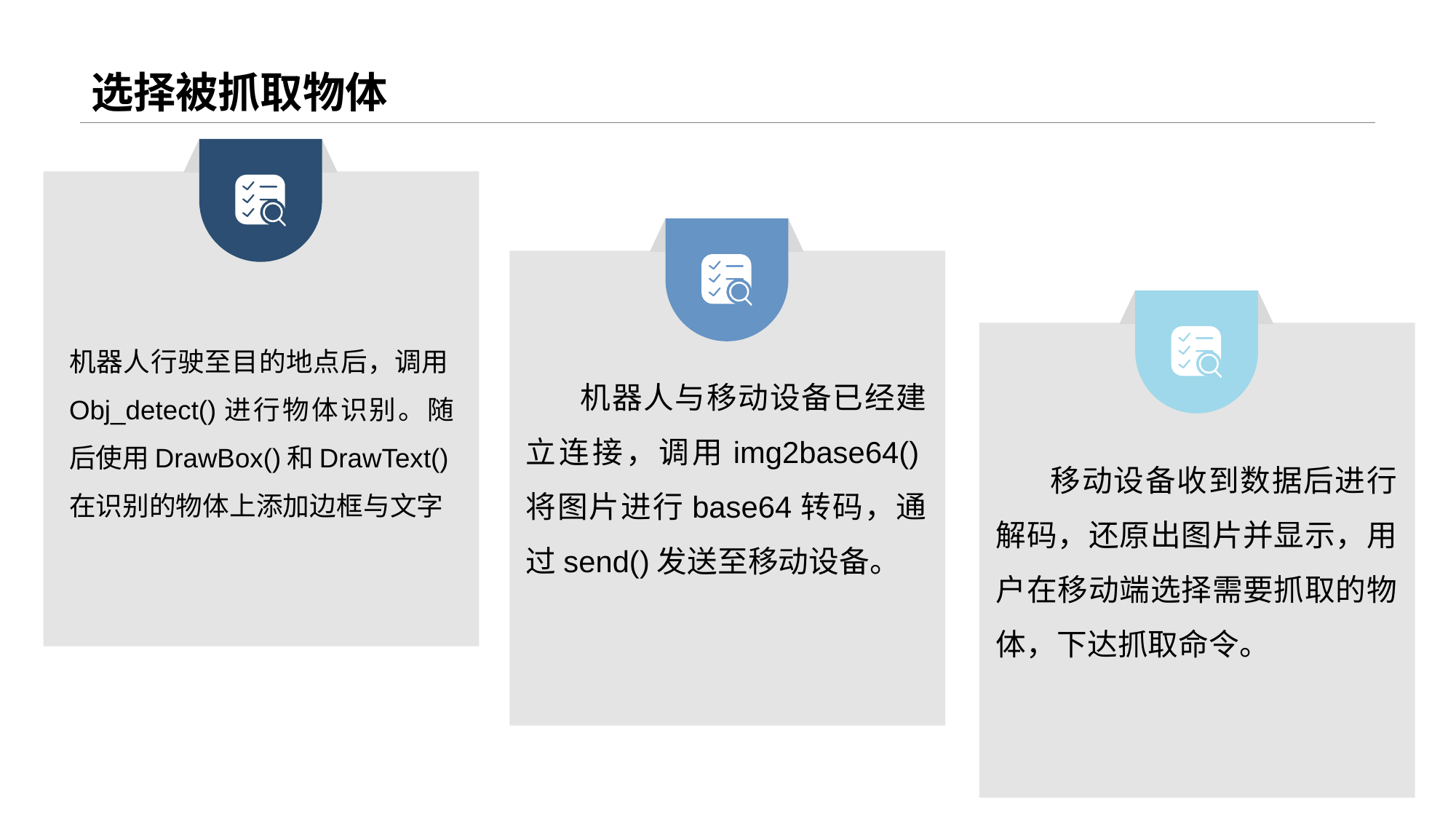

# 选择被抓取物体

机器人行驶至目的地点后，调用Obj_detect()进行物体识别。随后使用DrawBox()和DrawText()在识别的物体上添加边框与文字

机器人与移动设备已经建立连接，调用img2base64()将图片进行base64转码，通过send()发送至移动设备。

移动设备收到数据后进行解码，还原出图片并显示，用户在移动端选择需要抓取的物体，下达抓取命令。